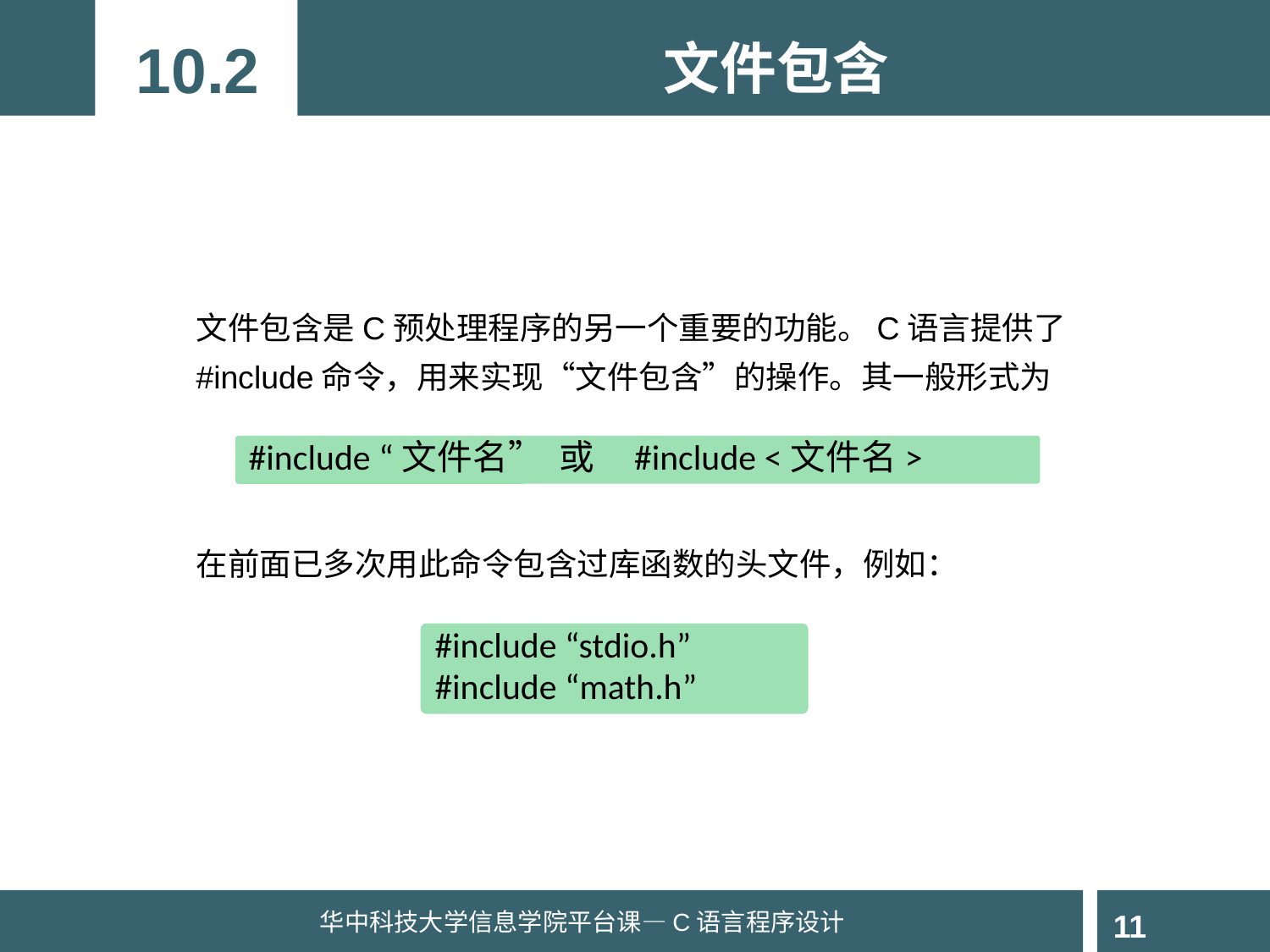

10.2
文件包含
文件包含是C预处理程序的另一个重要的功能。C语言提供了#include命令，用来实现“文件包含”的操作。其一般形式为

在前面已多次用此命令包含过库函数的头文件，例如：
#include “文件名”  或    #include <文件名>
#include “stdio.h”
#include “math.h”